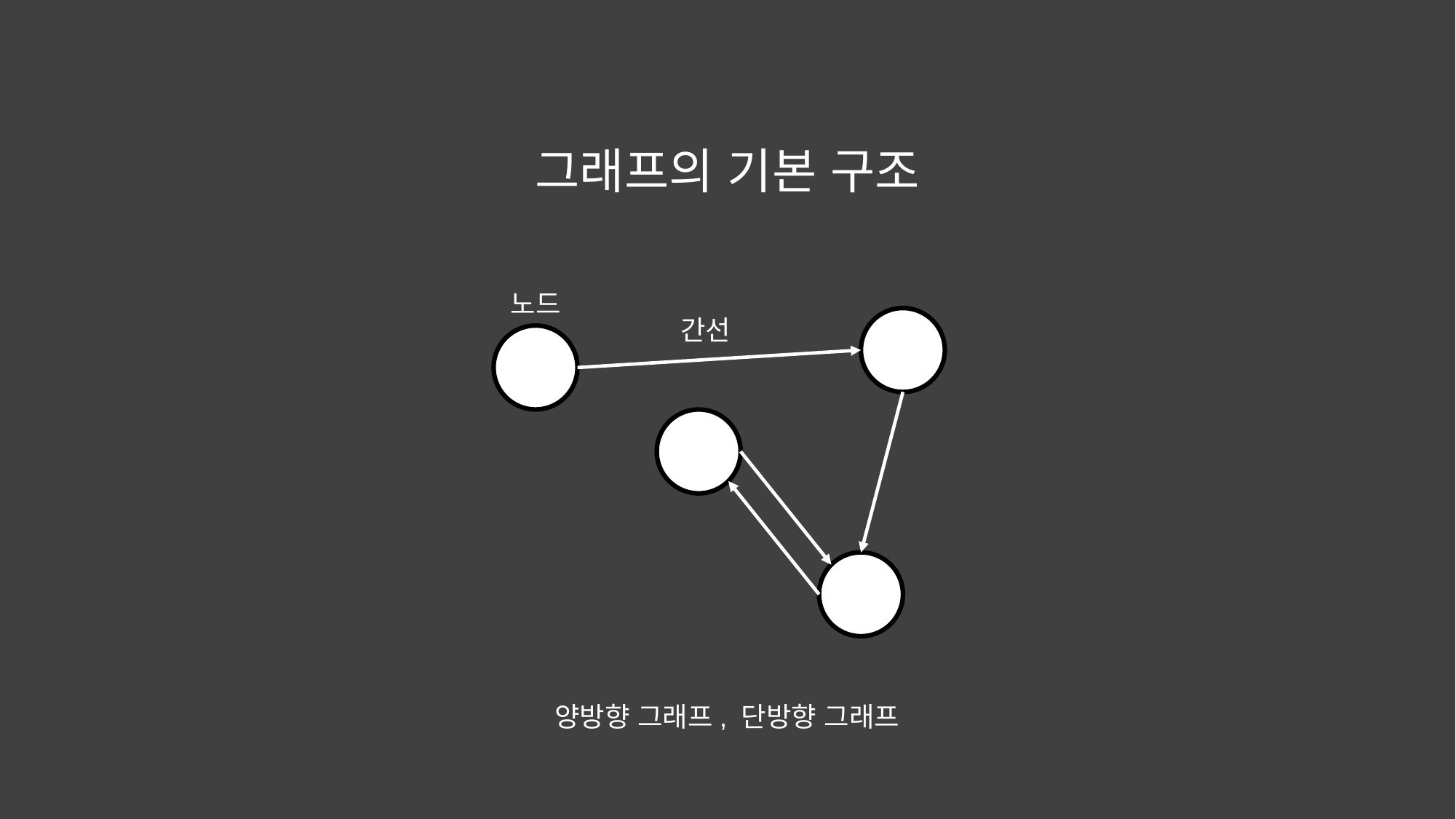

그래프의 기본 구조
노드

간선
양방향 그래프, 단방향 그래프